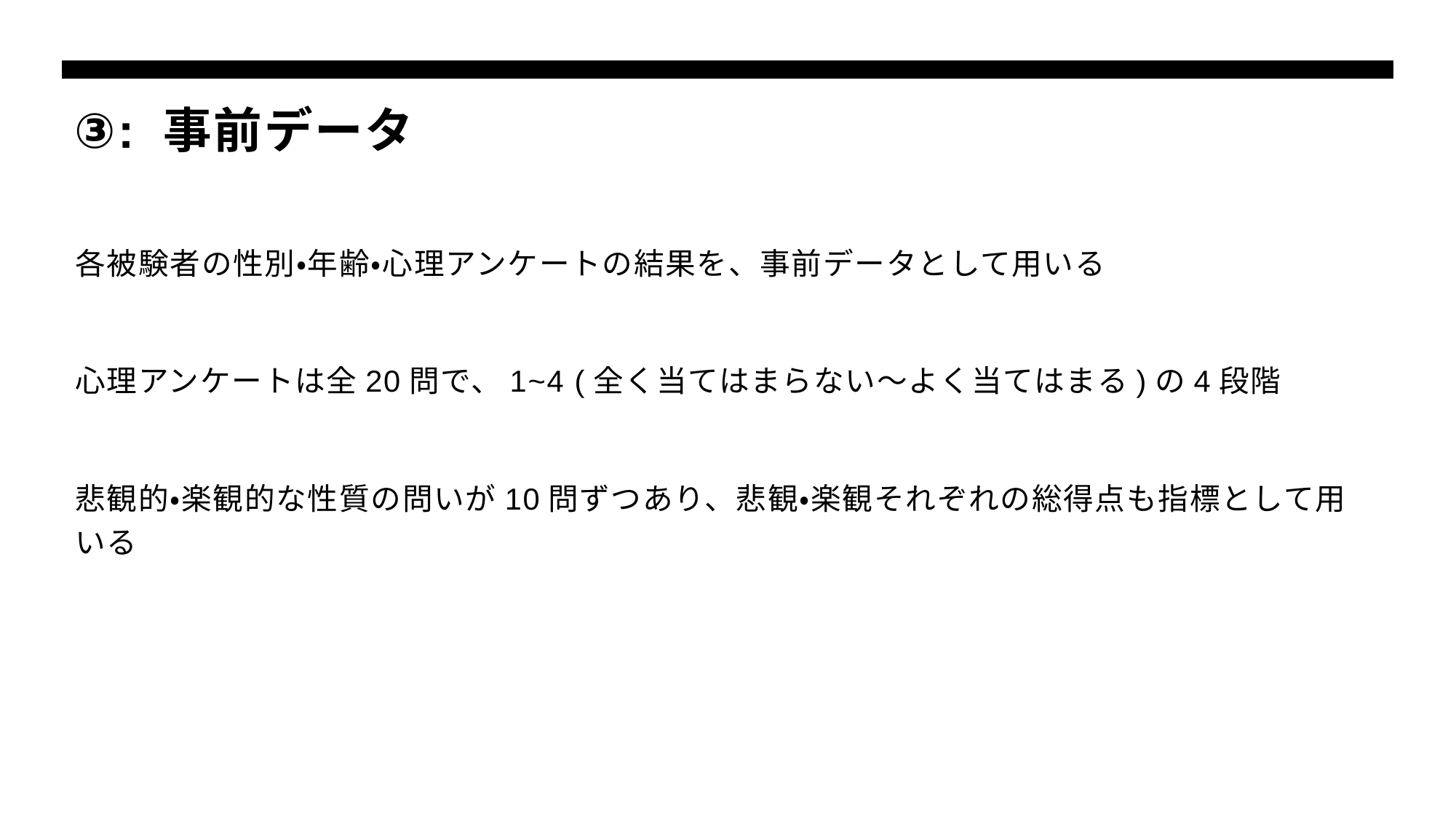

# ③: 事前データ
各被験者の性別・年齢・心理アンケートの結果を、事前データとして用いる

心理アンケートは全20問で、1~4 (全く当てはまらない～よく当てはまる)の4段階

悲観的・楽観的な性質の問いが10問ずつあり、悲観・楽観それぞれの総得点も指標として用いる